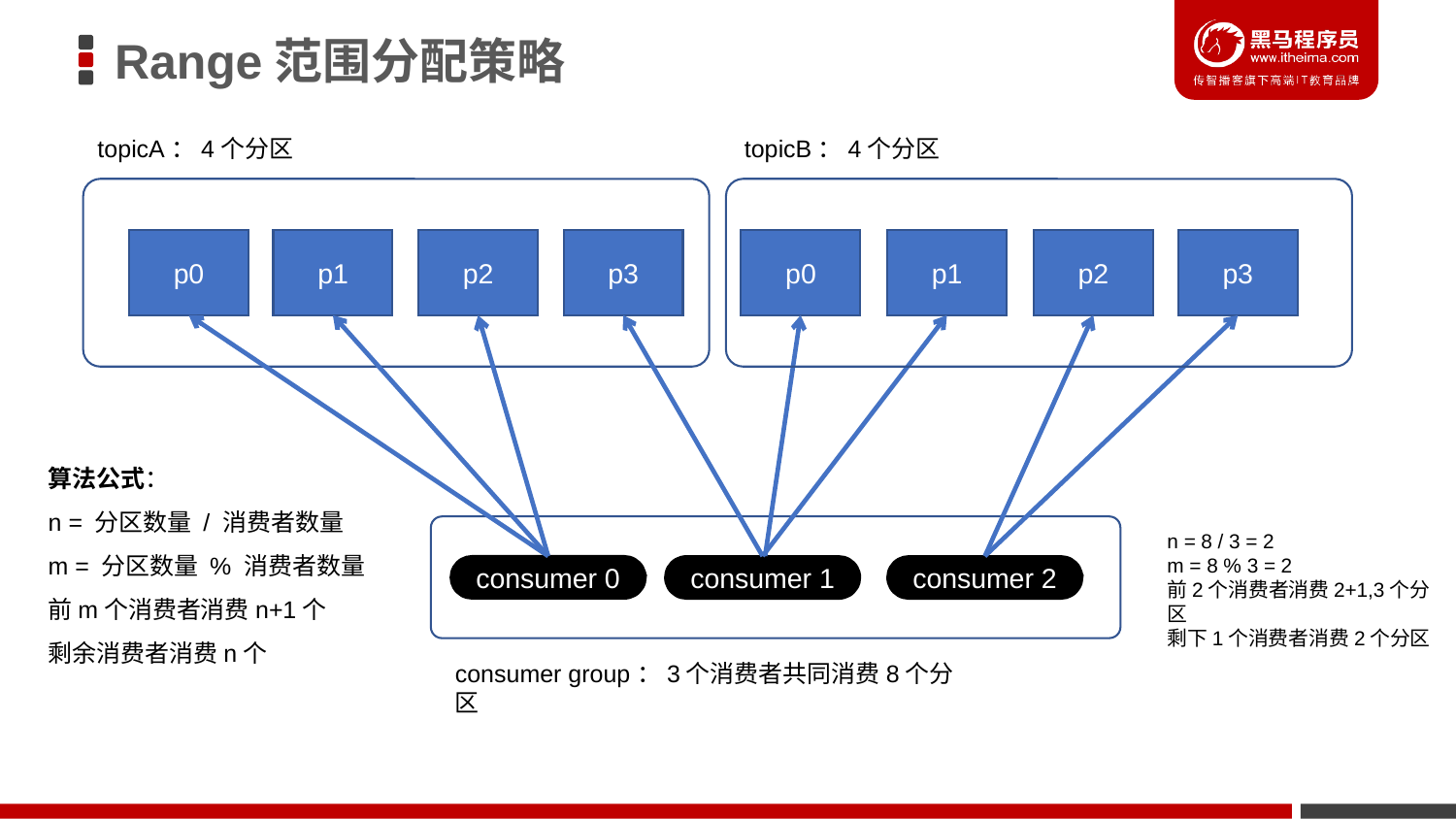

# Range范围分配策略
topicA：4个分区
topicB：4个分区

p0
p1
p2
p3
p0
p1
p2
p3
算法公式：
n = 分区数量 / 消费者数量
m = 分区数量 % 消费者数量
前m个消费者消费n+1个
剩余消费者消费n个

n = 8 / 3 = 2
m = 8 % 3 = 2
前2个消费者消费2+1,3个分区
剩下1个消费者消费2个分区
consumer 0
consumer 1
consumer 2
consumer group：3个消费者共同消费8个分区